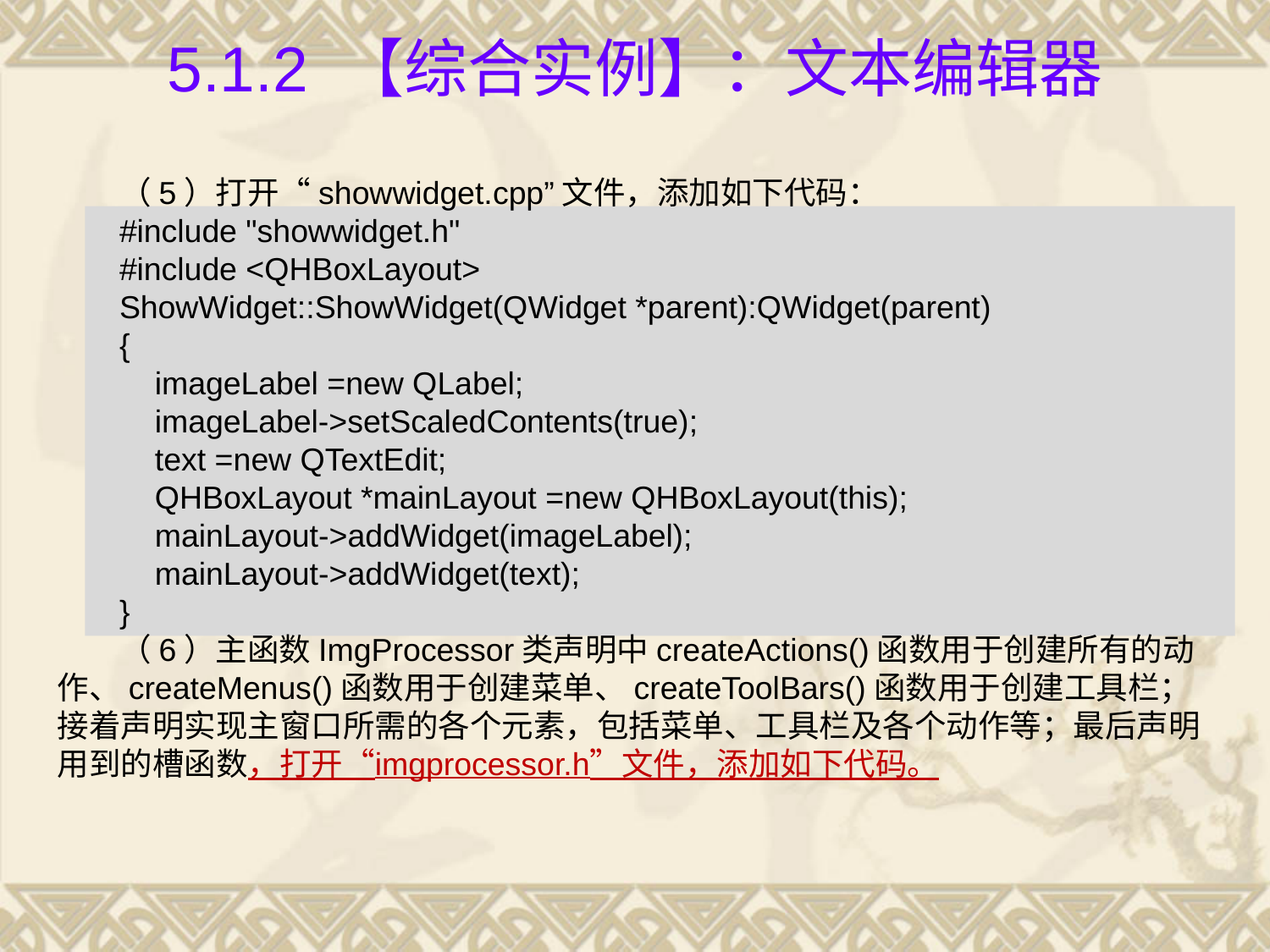

# 5.1.2 【综合实例】：文本编辑器
（5）打开“showwidget.cpp”文件，添加如下代码：
#include "showwidget.h"
#include <QHBoxLayout>
ShowWidget::ShowWidget(QWidget *parent):QWidget(parent)
{
    imageLabel =new QLabel;
    imageLabel->setScaledContents(true);
    text =new QTextEdit;
    QHBoxLayout *mainLayout =new QHBoxLayout(this);
    mainLayout->addWidget(imageLabel);
    mainLayout->addWidget(text);
}
（6）主函数ImgProcessor类声明中createActions()函数用于创建所有的动作、createMenus()函数用于创建菜单、createToolBars()函数用于创建工具栏；接着声明实现主窗口所需的各个元素，包括菜单、工具栏及各个动作等；最后声明用到的槽函数，打开“imgprocessor.h”文件，添加如下代码。